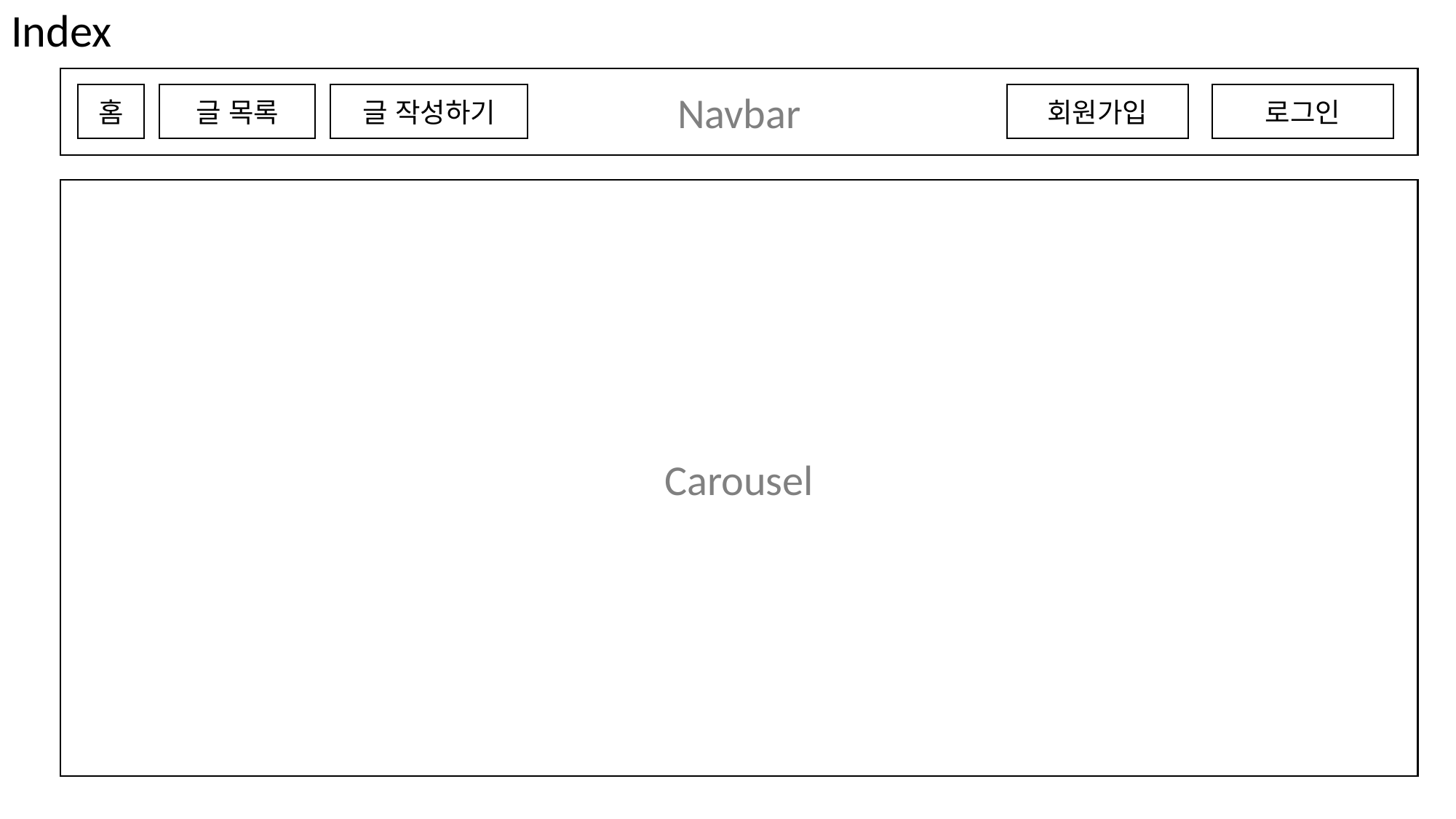

# Index
Navbar
홈
글 목록
글 작성하기
회원가입
로그인
Carousel